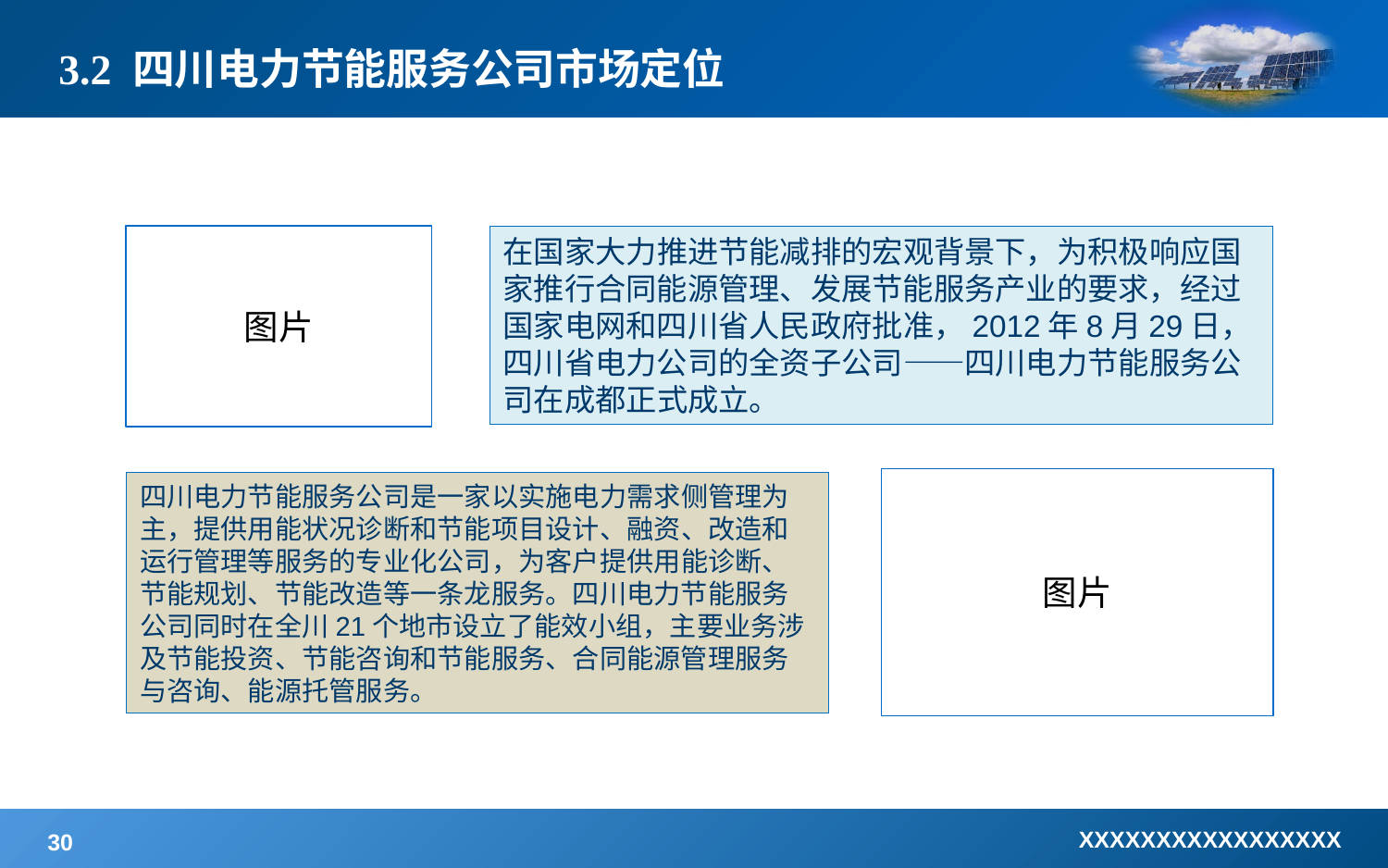

# 3.2 四川电力节能服务公司市场定位
图片
在国家大力推进节能减排的宏观背景下，为积极响应国家推行合同能源管理、发展节能服务产业的要求，经过国家电网和四川省人民政府批准，2012年8月29日，四川省电力公司的全资子公司——四川电力节能服务公司在成都正式成立。
图片
四川电力节能服务公司是一家以实施电力需求侧管理为主，提供用能状况诊断和节能项目设计、融资、改造和运行管理等服务的专业化公司，为客户提供用能诊断、节能规划、节能改造等一条龙服务。四川电力节能服务公司同时在全川21个地市设立了能效小组，主要业务涉及节能投资、节能咨询和节能服务、合同能源管理服务与咨询、能源托管服务。